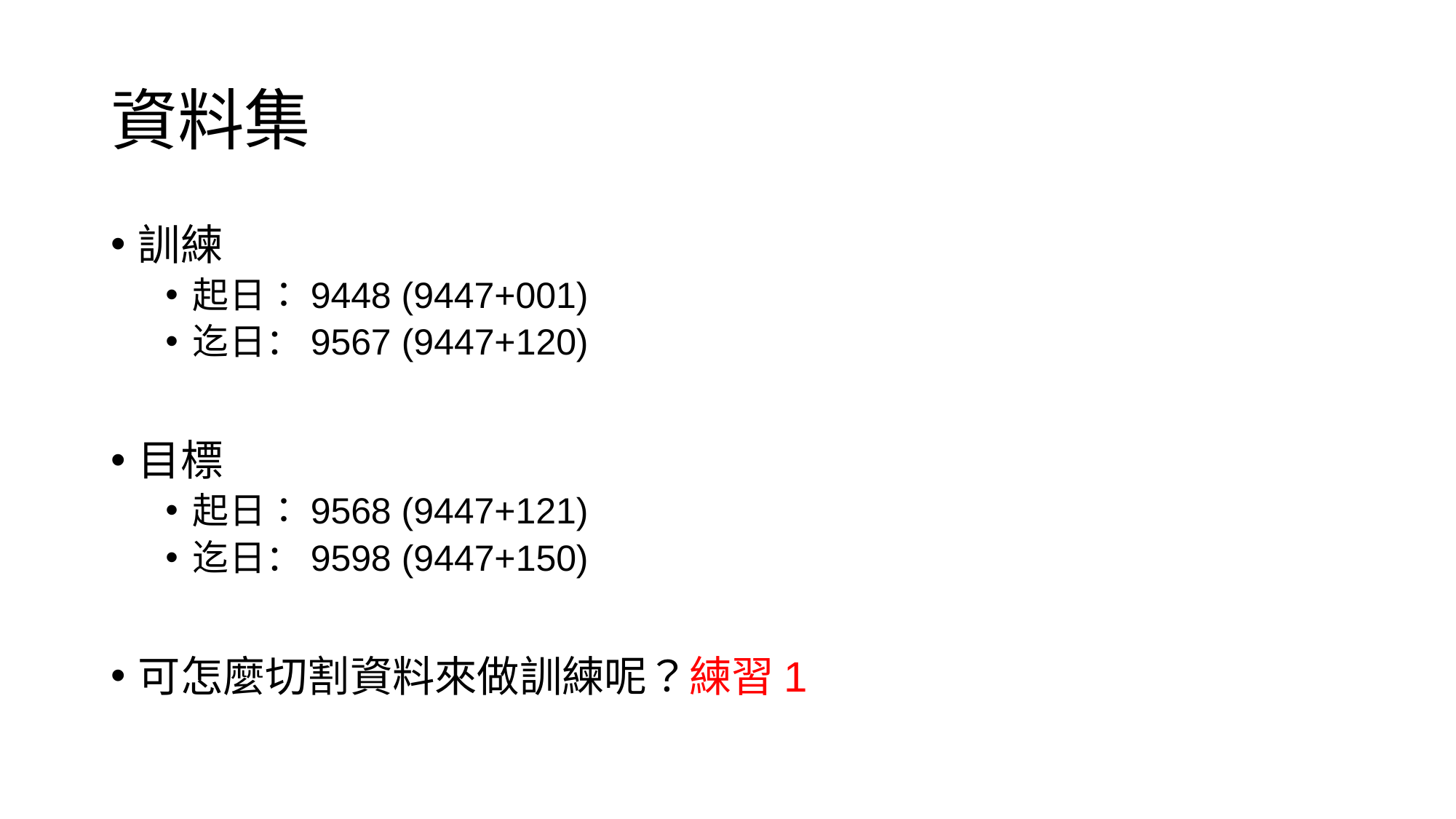

# 資料集
訓練
起日：9448 (9447+001)
迄日：9567 (9447+120)

目標
起日：9568 (9447+121)
迄日：9598 (9447+150)

可怎麼切割資料來做訓練呢？練習1